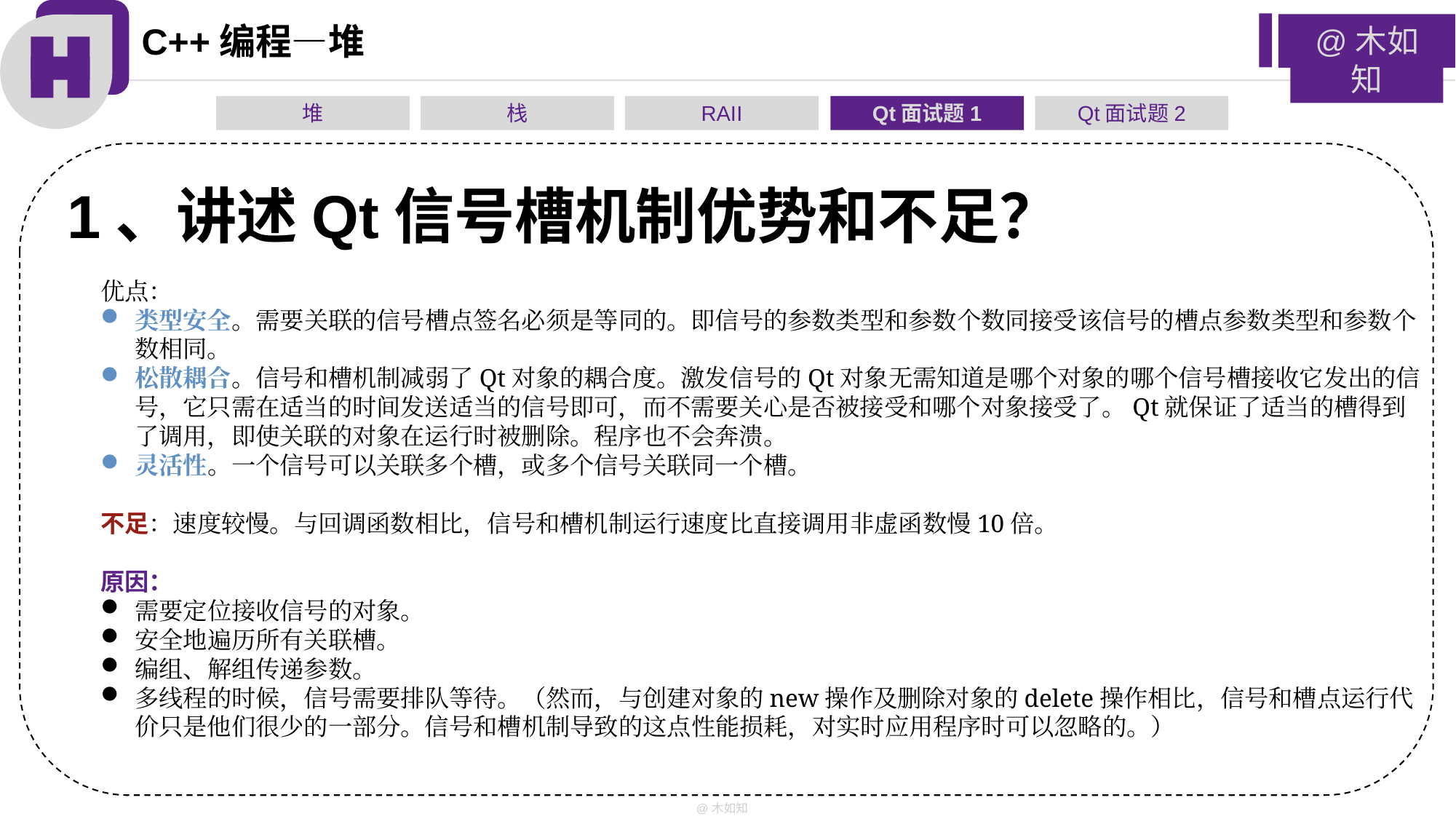

C++编程—堆

@木如知
堆
栈
Qt面试题1
RAII
Qt面试题2

1、讲述Qt信号槽机制优势和不足？
优点：
类型安全。需要关联的信号槽点签名必须是等同的。即信号的参数类型和参数个数同接受该信号的槽点参数类型和参数个数相同。
松散耦合。信号和槽机制减弱了Qt对象的耦合度。激发信号的Qt对象无需知道是哪个对象的哪个信号槽接收它发出的信号，它只需在适当的时间发送适当的信号即可，而不需要关心是否被接受和哪个对象接受了。Qt就保证了适当的槽得到了调用，即使关联的对象在运行时被删除。程序也不会奔溃。
灵活性。一个信号可以关联多个槽，或多个信号关联同一个槽。

不足：速度较慢。与回调函数相比，信号和槽机制运行速度比直接调用非虚函数慢10倍。

原因：
需要定位接收信号的对象。
安全地遍历所有关联槽。
编组、解组传递参数。
多线程的时候，信号需要排队等待。（然而，与创建对象的new操作及删除对象的delete操作相比，信号和槽点运行代价只是他们很少的一部分。信号和槽机制导致的这点性能损耗，对实时应用程序时可以忽略的。）
@木如知